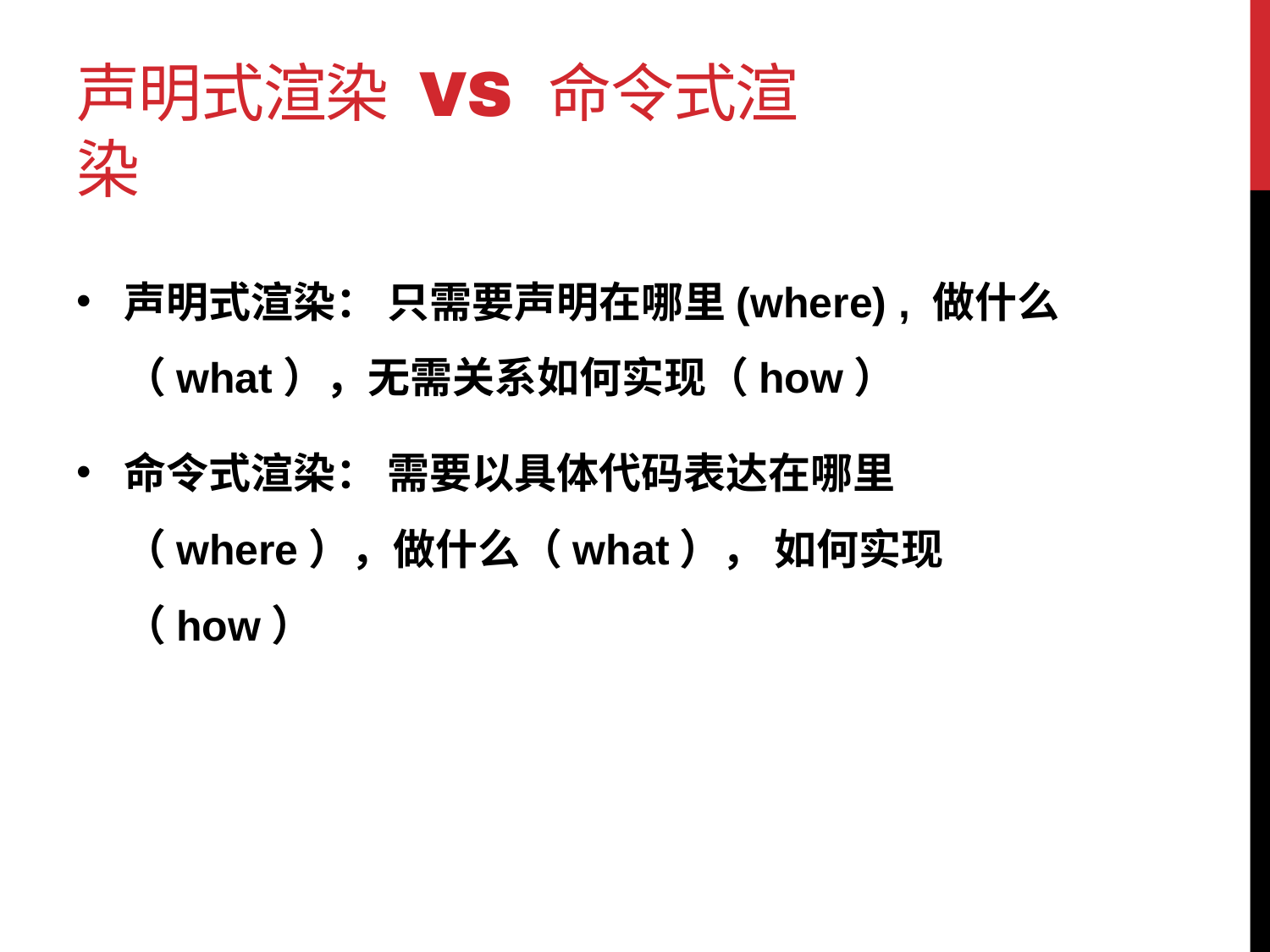

# 声明式渲染 VS 命令式渲染
声明式渲染： 只需要声明在哪里(where) , 做什么（what），无需关系如何实现（how）
命令式渲染： 需要以具体代码表达在哪里（where），做什么（what）， 如何实现（how）